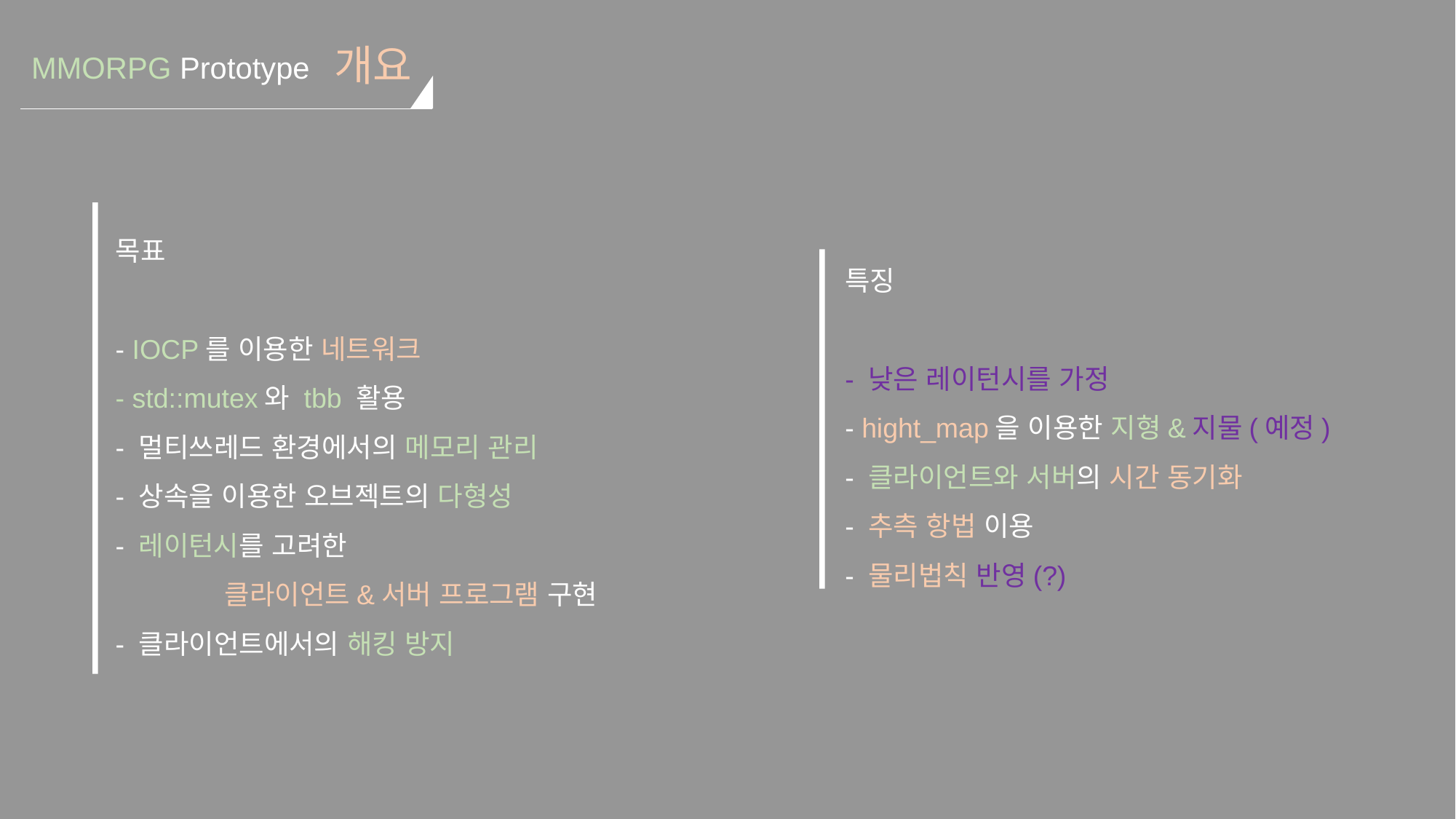

# 개요
MMORPG Prototype

목표

- IOCP를 이용한 네트워크
- std::mutex와 tbb 활용
- 멀티쓰레드 환경에서의 메모리 관리
- 상속을 이용한 오브젝트의 다형성
- 레이턴시를 고려한
	클라이언트&서버 프로그램 구현
- 클라이언트에서의 해킹 방지

특징

- 낮은 레이턴시를 가정
- hight_map을 이용한 지형&지물(예정)
- 클라이언트와 서버의 시간 동기화
- 추측 항법 이용
- 물리법칙 반영(?)